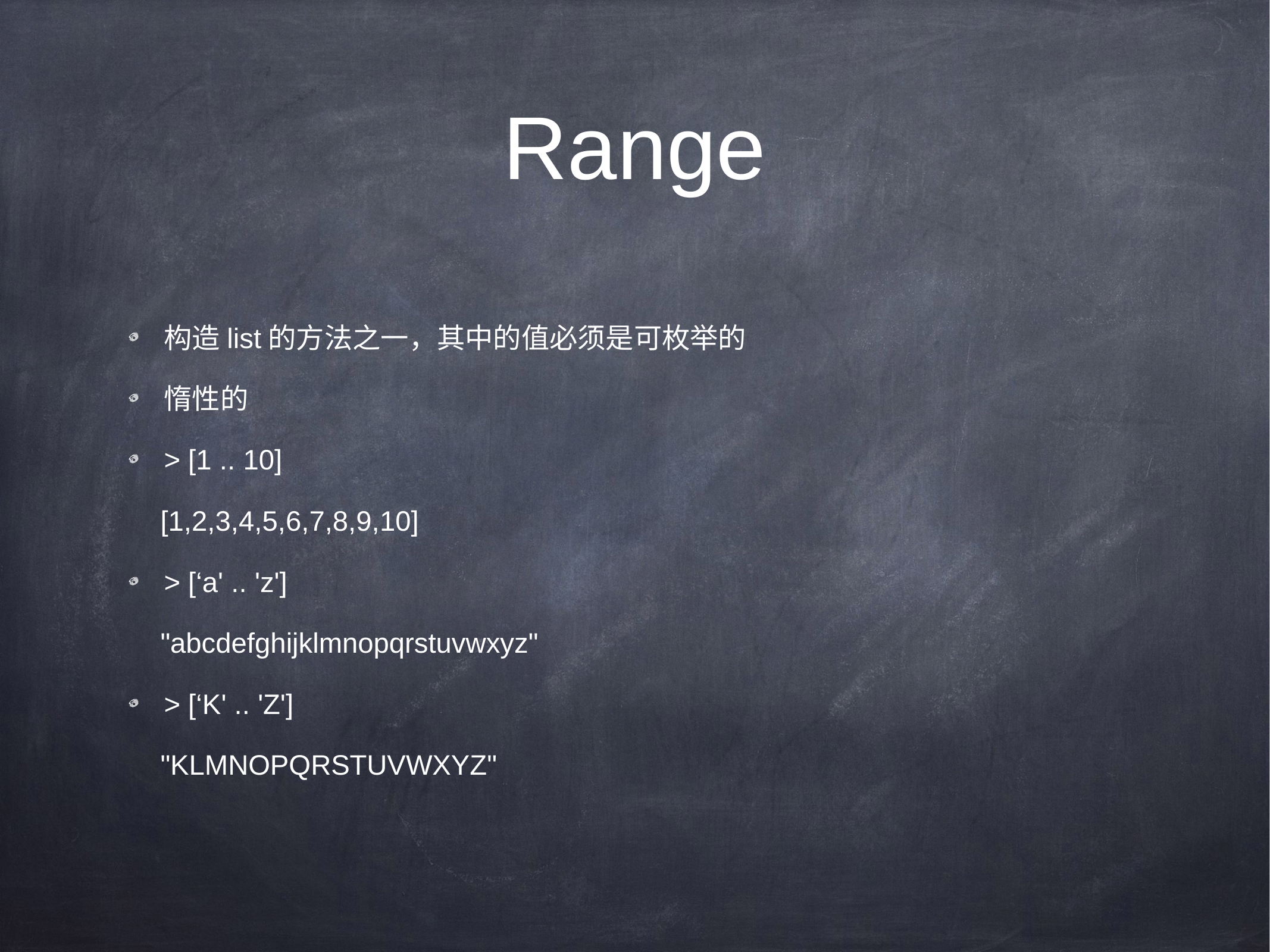

# Range
构造list的方法之一，其中的值必须是可枚举的
惰性的
> [1 .. 10]
    [1,2,3,4,5,6,7,8,9,10]
> [‘a' .. 'z']
    "abcdefghijklmnopqrstuvwxyz"
> [‘K' .. 'Z']
    "KLMNOPQRSTUVWXYZ"